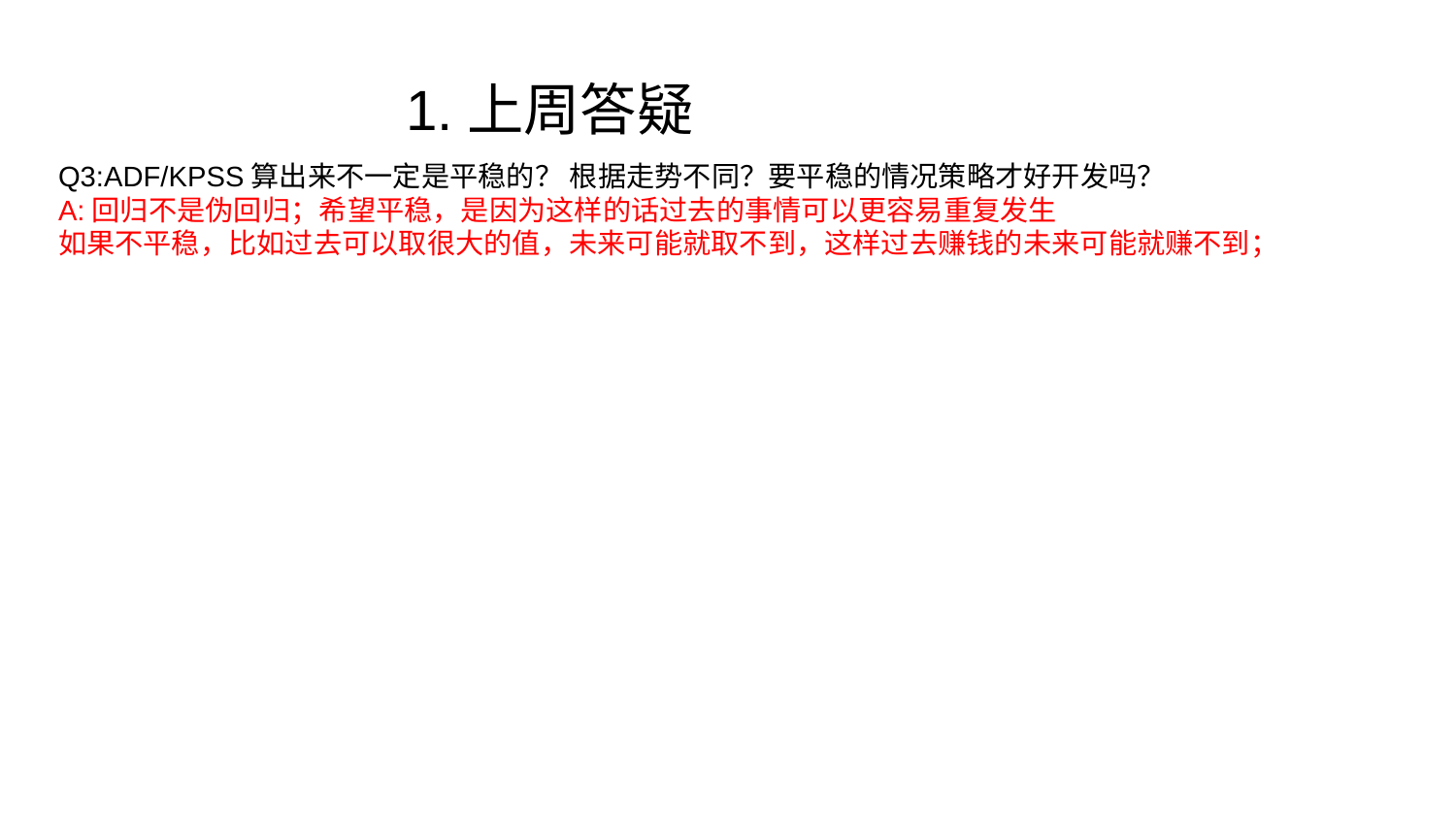

1.上周答疑
Q3:ADF/KPSS算出来不一定是平稳的？ 根据走势不同？要平稳的情况策略才好开发吗？
A:回归不是伪回归；希望平稳，是因为这样的话过去的事情可以更容易重复发生
如果不平稳，比如过去可以取很大的值，未来可能就取不到，这样过去赚钱的未来可能就赚不到；